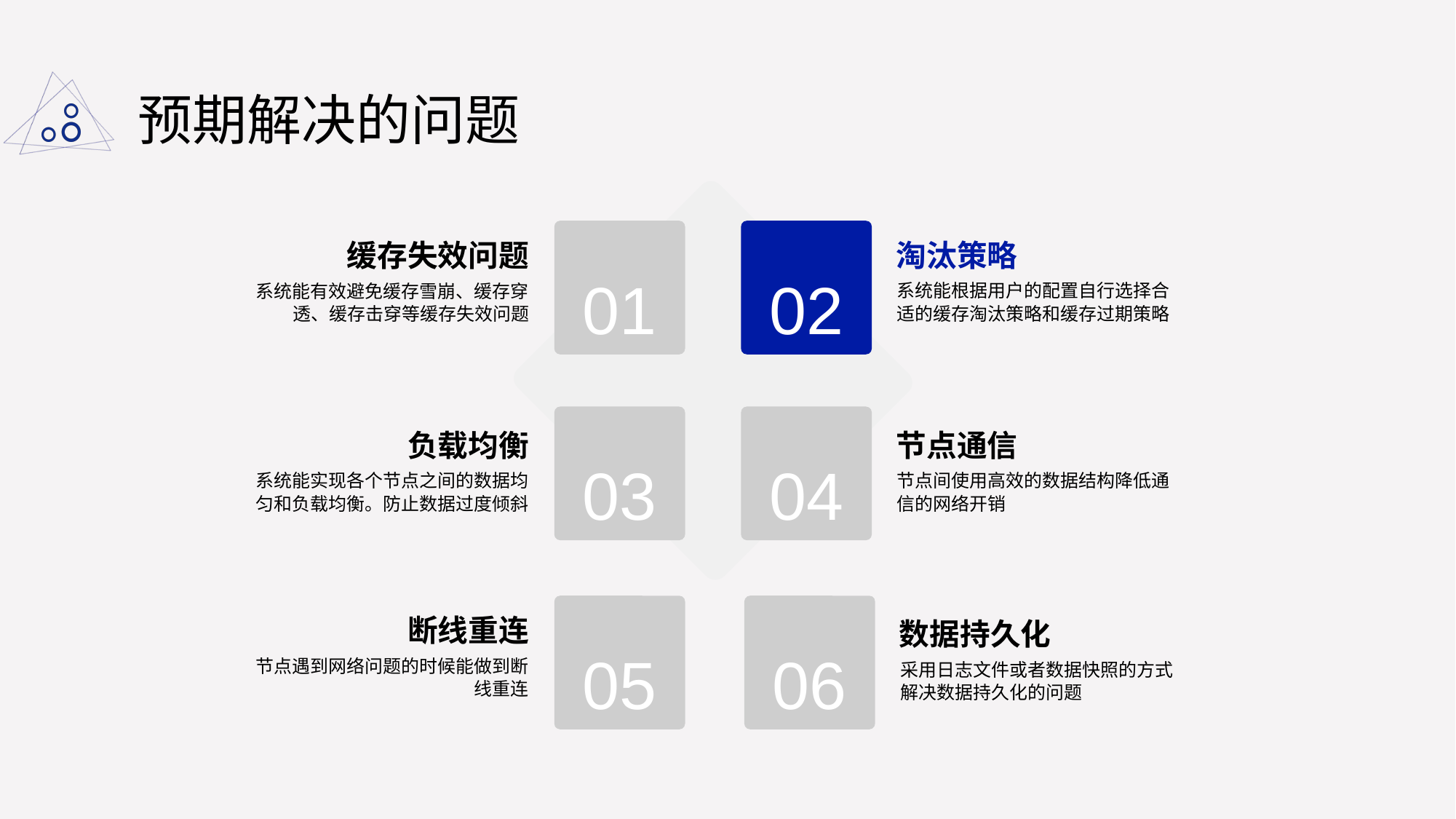

# 预期解决的问题
01
02
淘汰策略
缓存失效问题

系统能根据用户的配置自行选择合适的缓存淘汰策略和缓存过期策略
系统能有效避免缓存雪崩、缓存穿透、缓存击穿等缓存失效问题
03
04
负载均衡
节点通信
系统能实现各个节点之间的数据均匀和负载均衡。防止数据过度倾斜
节点间使用高效的数据结构降低通信的网络开销
05
06
断线重连
数据持久化
节点遇到网络问题的时候能做到断线重连
采用日志文件或者数据快照的方式解决数据持久化的问题